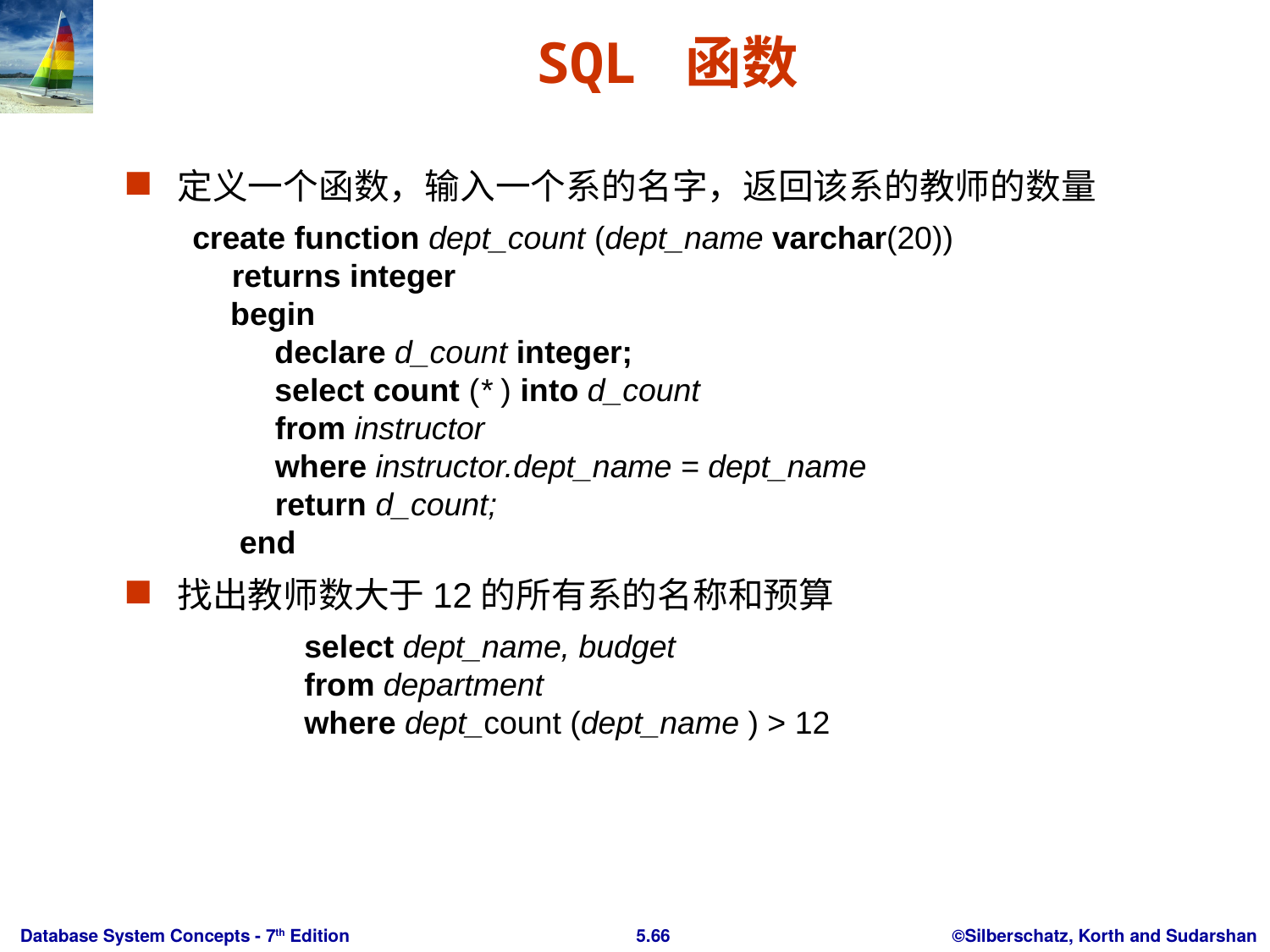

# SQL 函数
定义一个函数，输入一个系的名字，返回该系的教师的数量
         create function dept_count (dept_name varchar(20))
       returns integer
      begin
           declare d_count integer;
           select count (* ) into d_count
           from instructor
           where instructor.dept_name = dept_name
           return d_count;
       end
找出教师数大于12的所有系的名称和预算
		select dept_name, budget
	from department
	where dept_count (dept_name ) > 12